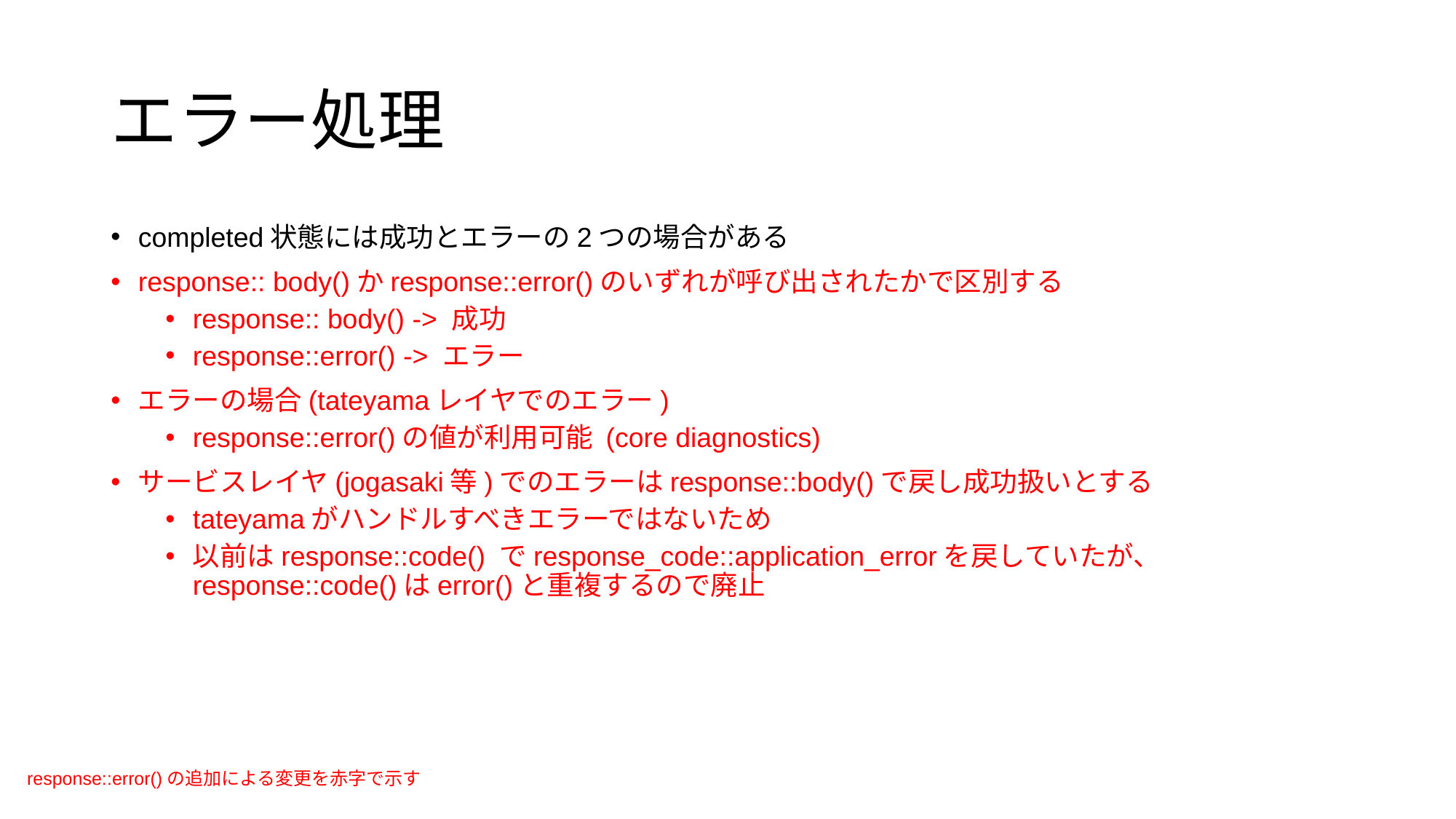

# エラー処理
completed状態には成功とエラーの2つの場合がある
response:: body()かresponse::error()のいずれが呼び出されたかで区別する
response:: body() -> 成功
response::error() -> エラー
エラーの場合(tateyamaレイヤでのエラー)
response::error()の値が利用可能 (core diagnostics)
サービスレイヤ(jogasaki等)でのエラーはresponse::body()で戻し成功扱いとする
tateyamaがハンドルすべきエラーではないため
以前はresponse::code() でresponse_code::application_errorを戻していたが、 response::code()はerror()と重複するので廃止

response::error()の追加による変更を赤字で示す